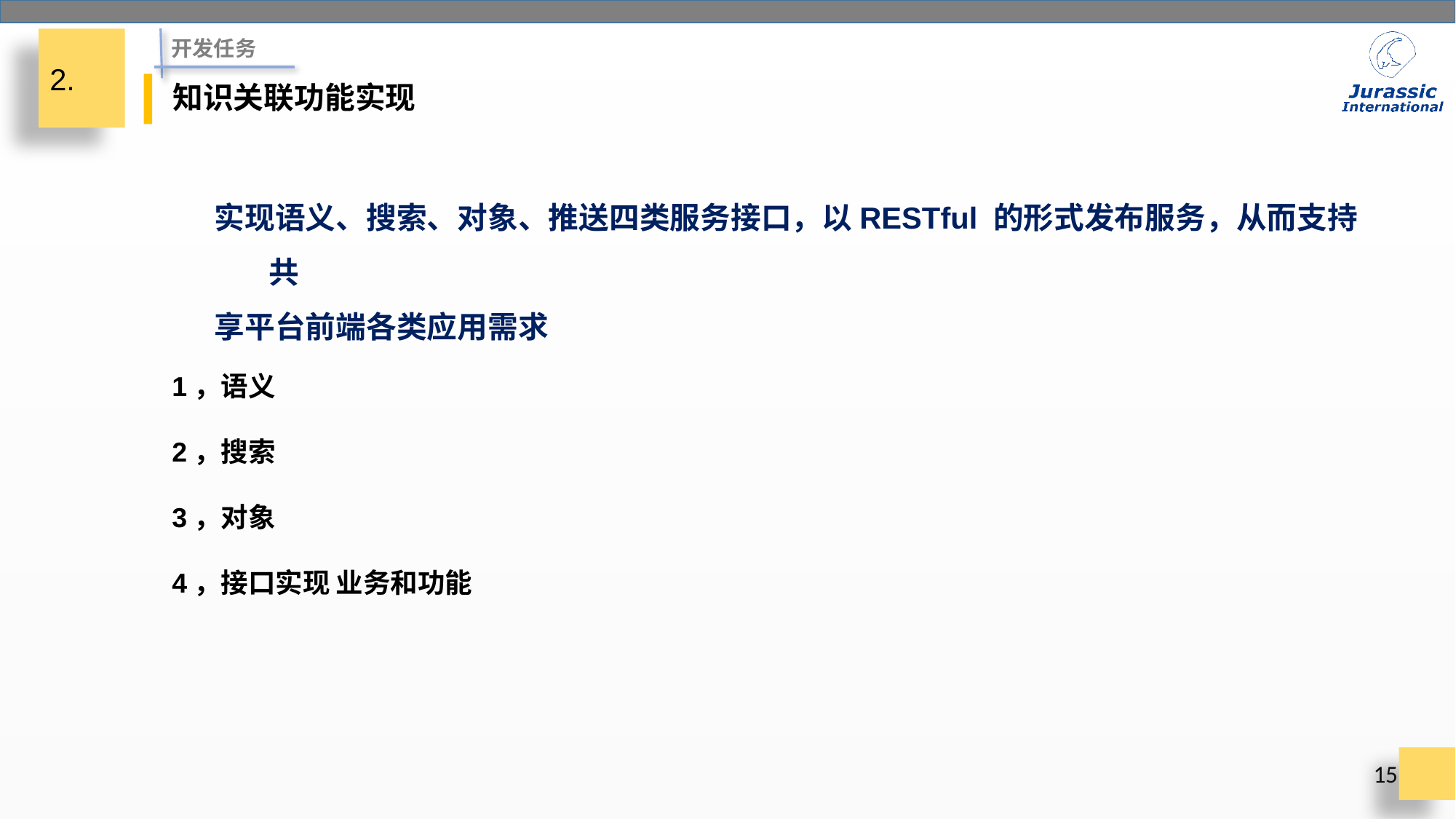

开发任务
2.
知识关联功能实现
实现语义、搜索、对象、推送四类服务接口，以RESTful 的形式发布服务，从而支持共
享平台前端各类应用需求
1，语义

2，搜索

3，对象

4，接口实现 业务和功能